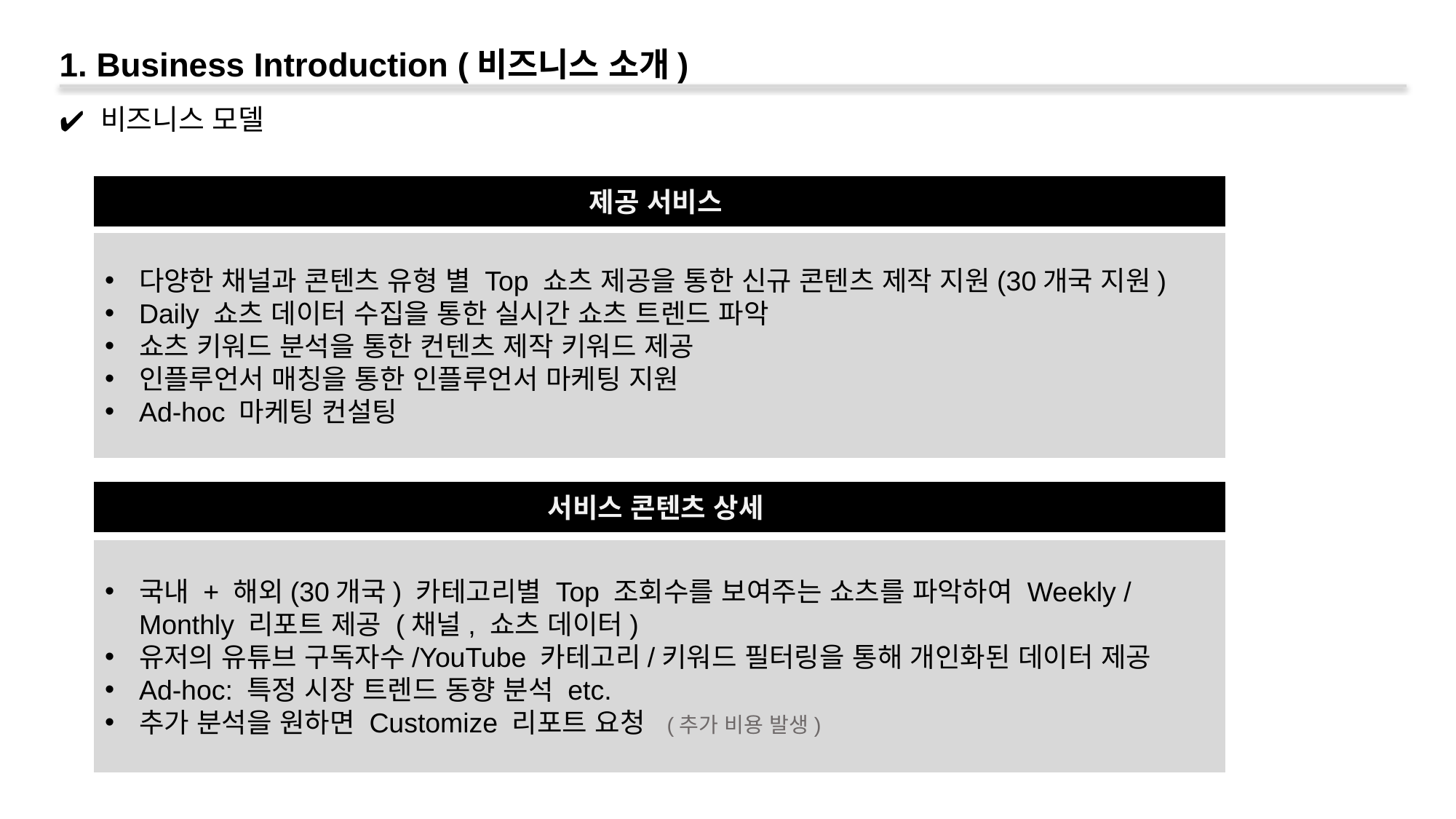

1. Business Introduction (비즈니스 소개)
비즈니스 모델
제공 서비스
다양한 채널과 콘텐츠 유형 별 Top 쇼츠 제공을 통한 신규 콘텐츠 제작 지원(30개국 지원)
Daily 쇼츠 데이터 수집을 통한 실시간 쇼츠 트렌드 파악
쇼츠 키워드 분석을 통한 컨텐츠 제작 키워드 제공
인플루언서 매칭을 통한 인플루언서 마케팅 지원
Ad-hoc 마케팅 컨설팅
서비스 콘텐츠 상세
국내 + 해외(30개국) 카테고리별 Top 조회수를 보여주는 쇼츠를 파악하여 Weekly / Monthly 리포트 제공 (채널, 쇼츠 데이터)
유저의 유튜브 구독자수/YouTube 카테고리/키워드 필터링을 통해 개인화된 데이터 제공
Ad-hoc: 특정 시장 트렌드 동향 분석 etc.
추가 분석을 원하면 Customize 리포트 요청  (추가 비용 발생)